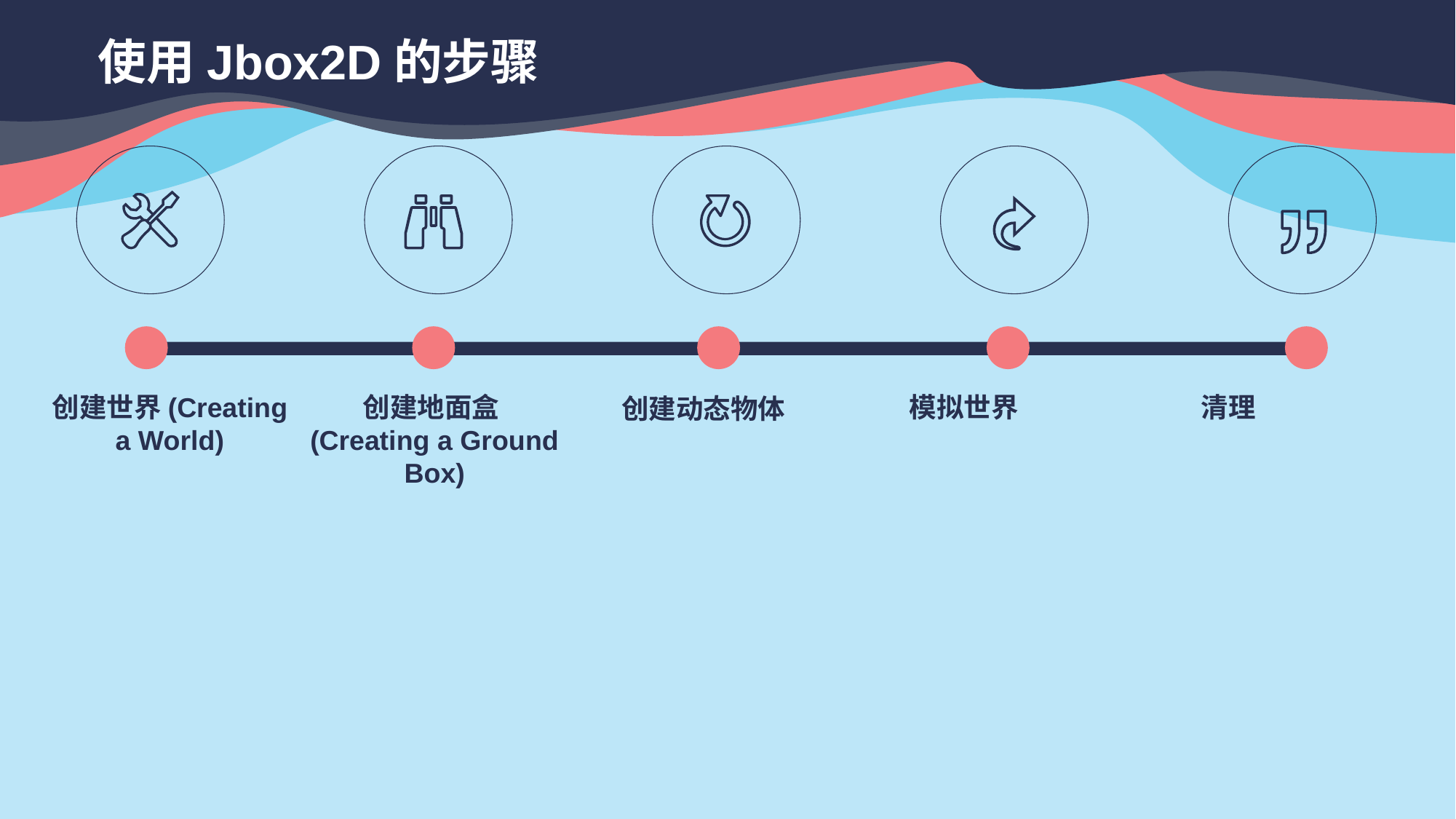

使用Jbox2D的步骤

创建世界(Creating a World)
创建地面盒(Creating a Ground Box)
模拟世界
清理
创建动态物体